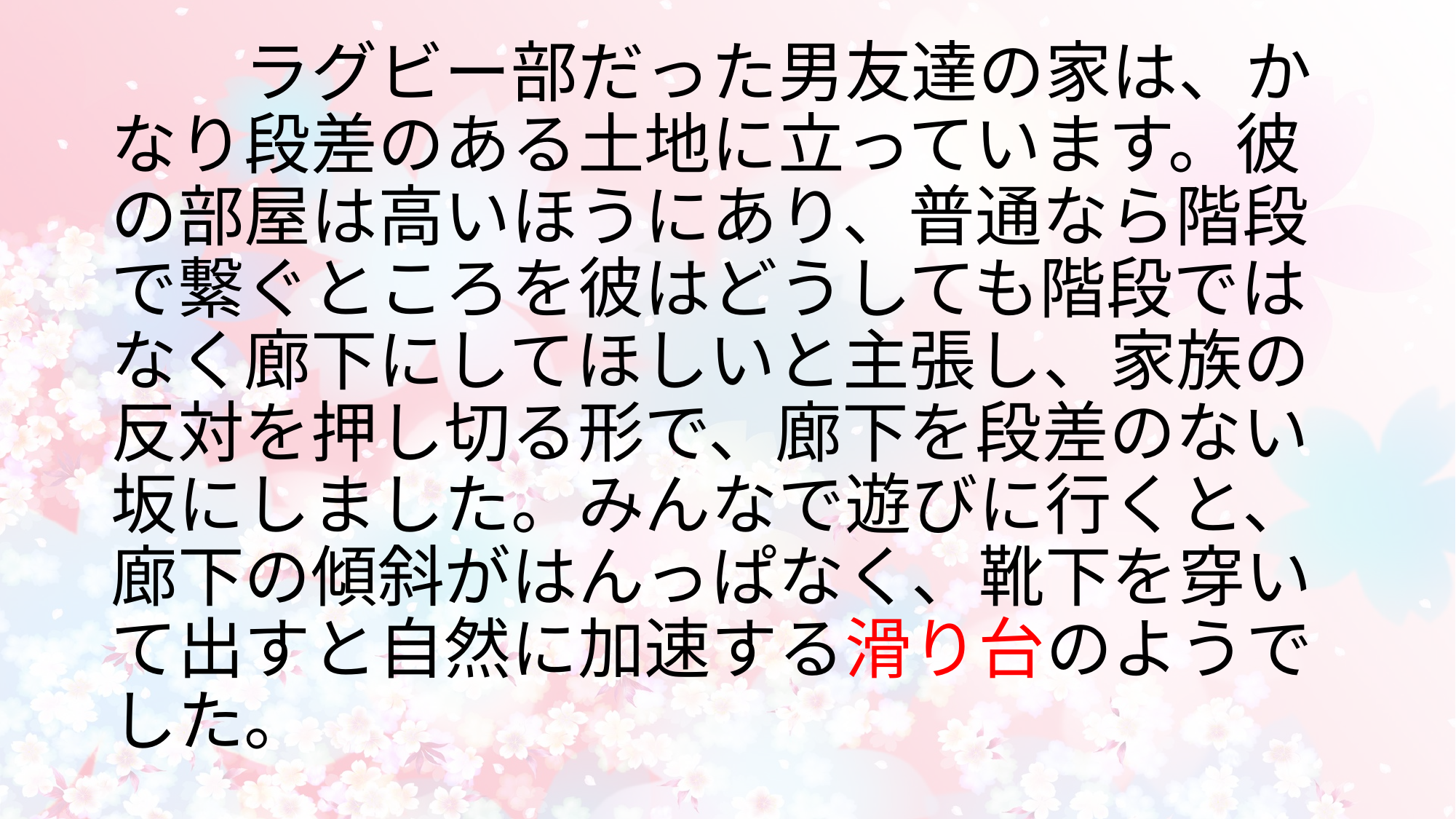

ラグビー部だった男友達の家は、かなり段差のある土地に立っています。彼の部屋は高いほうにあり、普通なら階段で繋ぐところを彼はどうしても階段ではなく廊下にしてほしいと主張し、家族の反対を押し切る形で、廊下を段差のない坂にしました。みんなで遊びに行くと、廊下の傾斜がはんっぱなく、靴下を穿いて出すと自然に加速する滑り台のようでした。